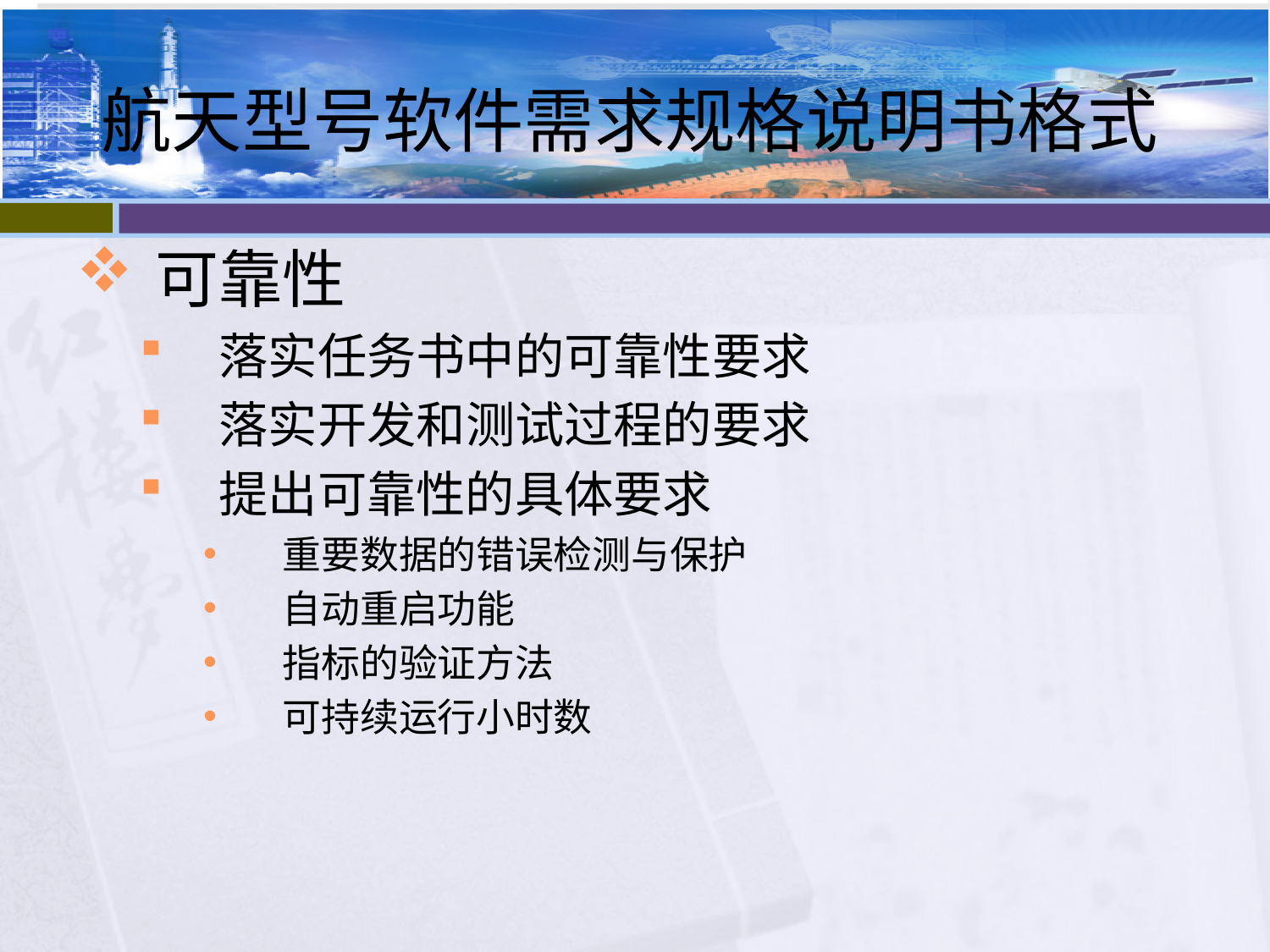

# 航天型号软件需求规格说明书格式

可靠性
落实任务书中的可靠性要求
落实开发和测试过程的要求
提出可靠性的具体要求
重要数据的错误检测与保护
自动重启功能
指标的验证方法
可持续运行小时数